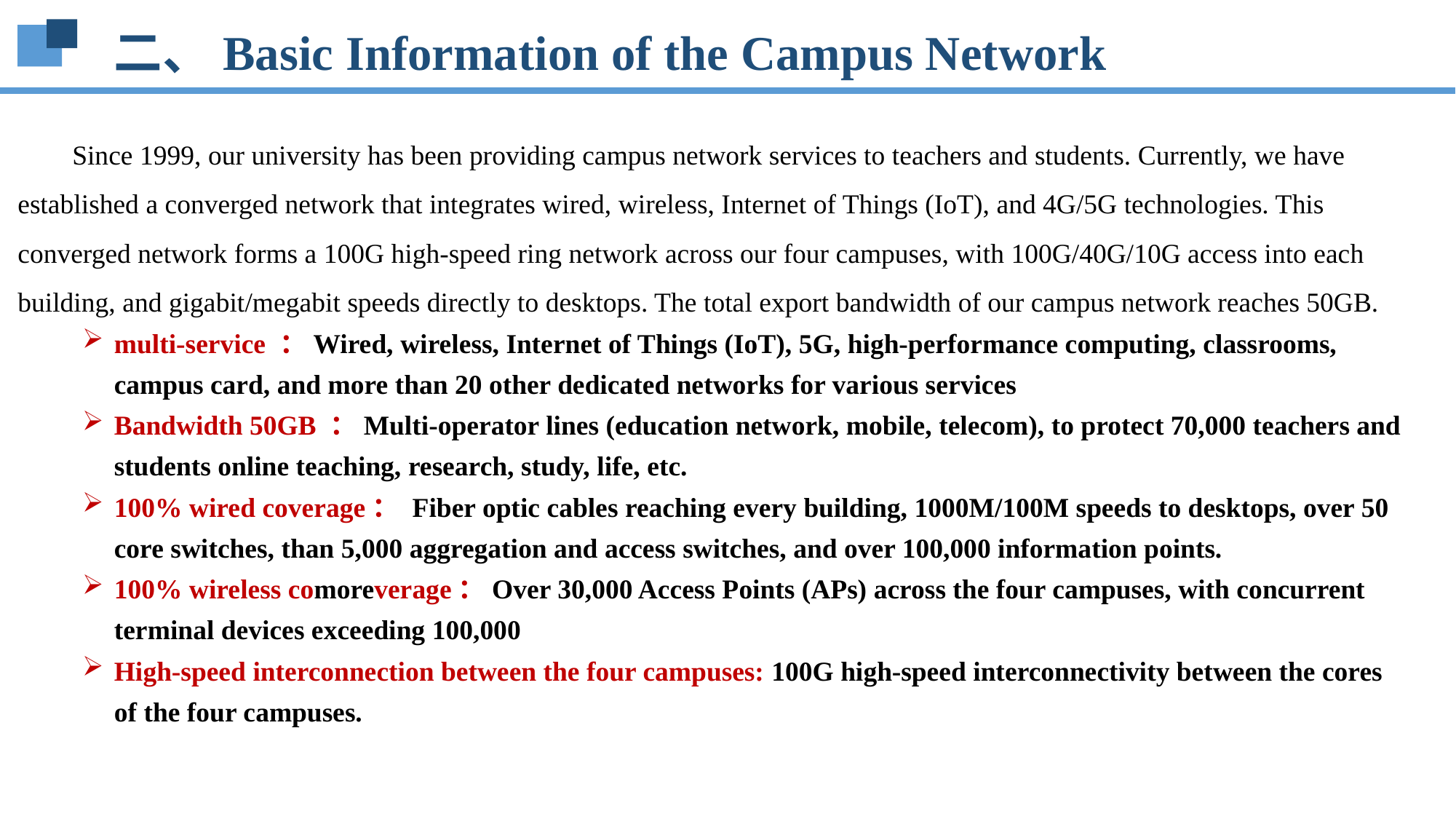

二、Basic Information of the Campus Network

Since 1999, our university has been providing campus network services to teachers and students. Currently, we have established a converged network that integrates wired, wireless, Internet of Things (IoT), and 4G/5G technologies. This converged network forms a 100G high-speed ring network across our four campuses, with 100G/40G/10G access into each building, and gigabit/megabit speeds directly to desktops. The total export bandwidth of our campus network reaches 50GB.
multi-service ：Wired, wireless, Internet of Things (IoT), 5G, high-performance computing, classrooms, campus card, and more than 20 other dedicated networks for various services
Bandwidth 50GB ：Multi-operator lines (education network, mobile, telecom), to protect 70,000 teachers and students online teaching, research, study, life, etc.
100% wired coverage： Fiber optic cables reaching every building, 1000M/100M speeds to desktops, over 50 core switches, than 5,000 aggregation and access switches, and over 100,000 information points.
100% wireless comoreverage：Over 30,000 Access Points (APs) across the four campuses, with concurrent terminal devices exceeding 100,000
High-speed interconnection between the four campuses: 100G high-speed interconnectivity between the cores of the four campuses.